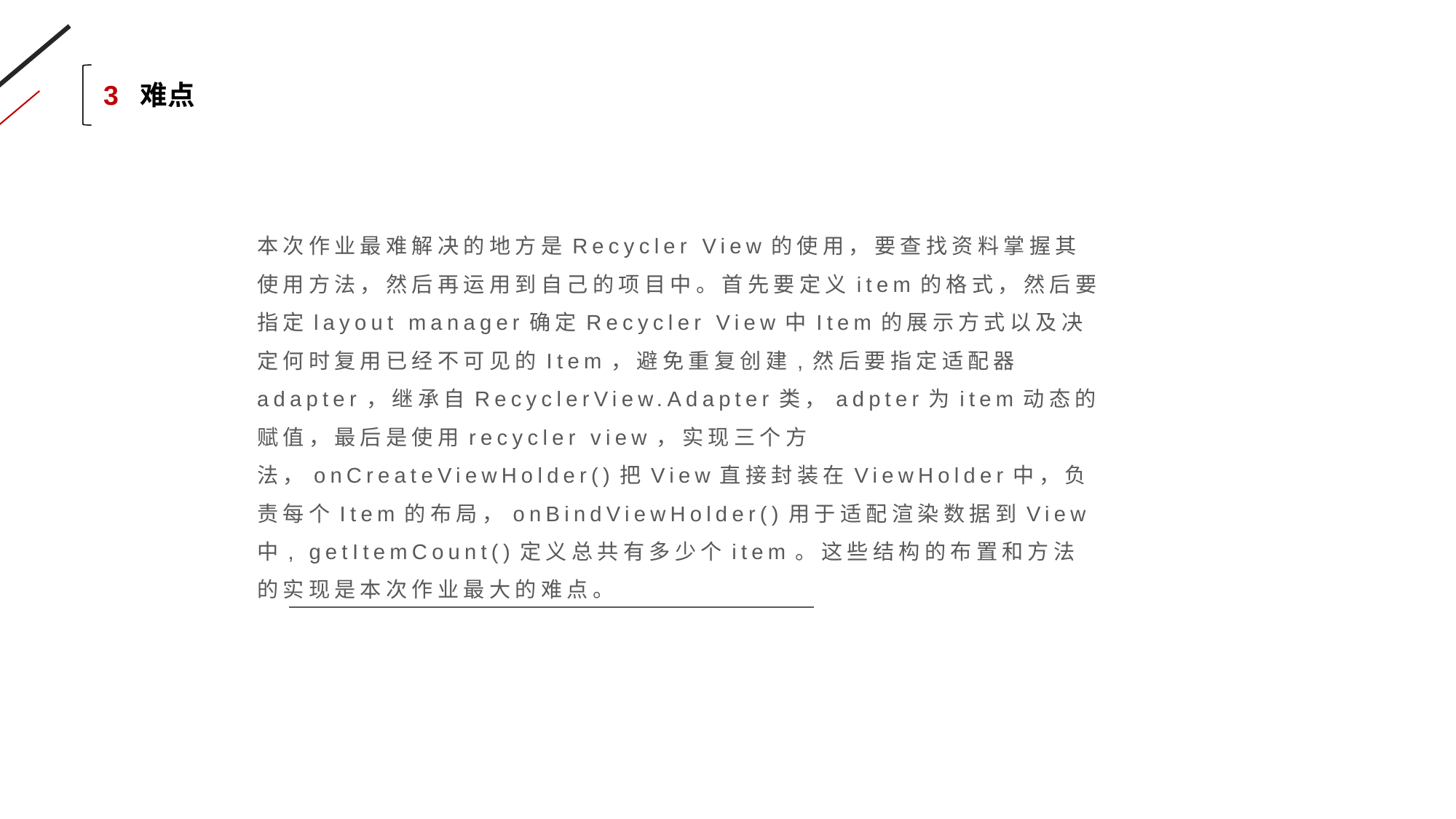

3  难点
本次作业最难解决的地方是Recycler View的使用，要查找资料掌握其使用方法，然后再运用到自己的项目中。首先要定义item的格式，然后要指定layout manager确定Recycler View中Item的展示方式以及决定何时复用已经不可见的Item，避免重复创建,然后要指定适配器adapter，继承自RecyclerView.Adapter类，adpter为item动态的赋值，最后是使用recycler view，实现三个方法，onCreateViewHolder()把View直接封装在ViewHolder中，负责每个Item的布局，onBindViewHolder()用于适配渲染数据到View中, getItemCount()定义总共有多少个item。这些结构的布置和方法的实现是本次作业最大的难点。